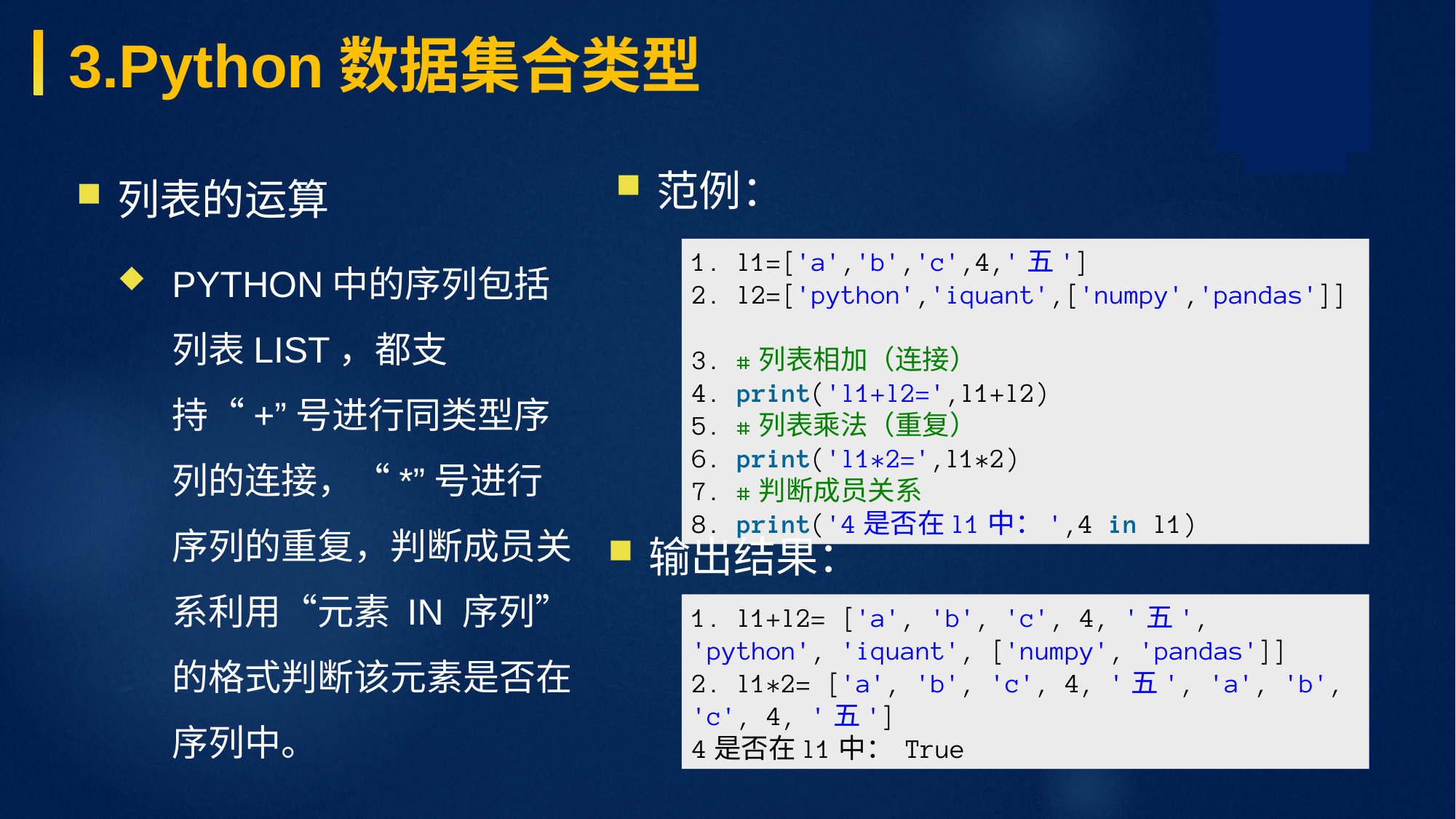

3.Python数据集合类型
范例：

列表的运算
Python中的序列包括列表list，都支持“+”号进行同类型序列的连接，“*”号进行序列的重复，判断成员关系利用“元素 in 序列”的格式判断该元素是否在序列中。
1. l1=['a','b','c',4,'五']    2. l2=['python','iquant',['numpy','pandas']]    3. #列表相加（连接）    4. print('l1+l2=',l1+l2)    5. #列表乘法（重复）    6. print('l1*2=',l1*2)    7. #判断成员关系    8. print('4是否在l1中：',4 in l1)
输出结果：

1. l1+l2= ['a', 'b', 'c', 4, '五', 'python', 'iquant', ['numpy', 'pandas']]    2. l1*2= ['a', 'b', 'c', 4, '五', 'a', 'b', 'c', 4, '五']    4是否在l1中： True